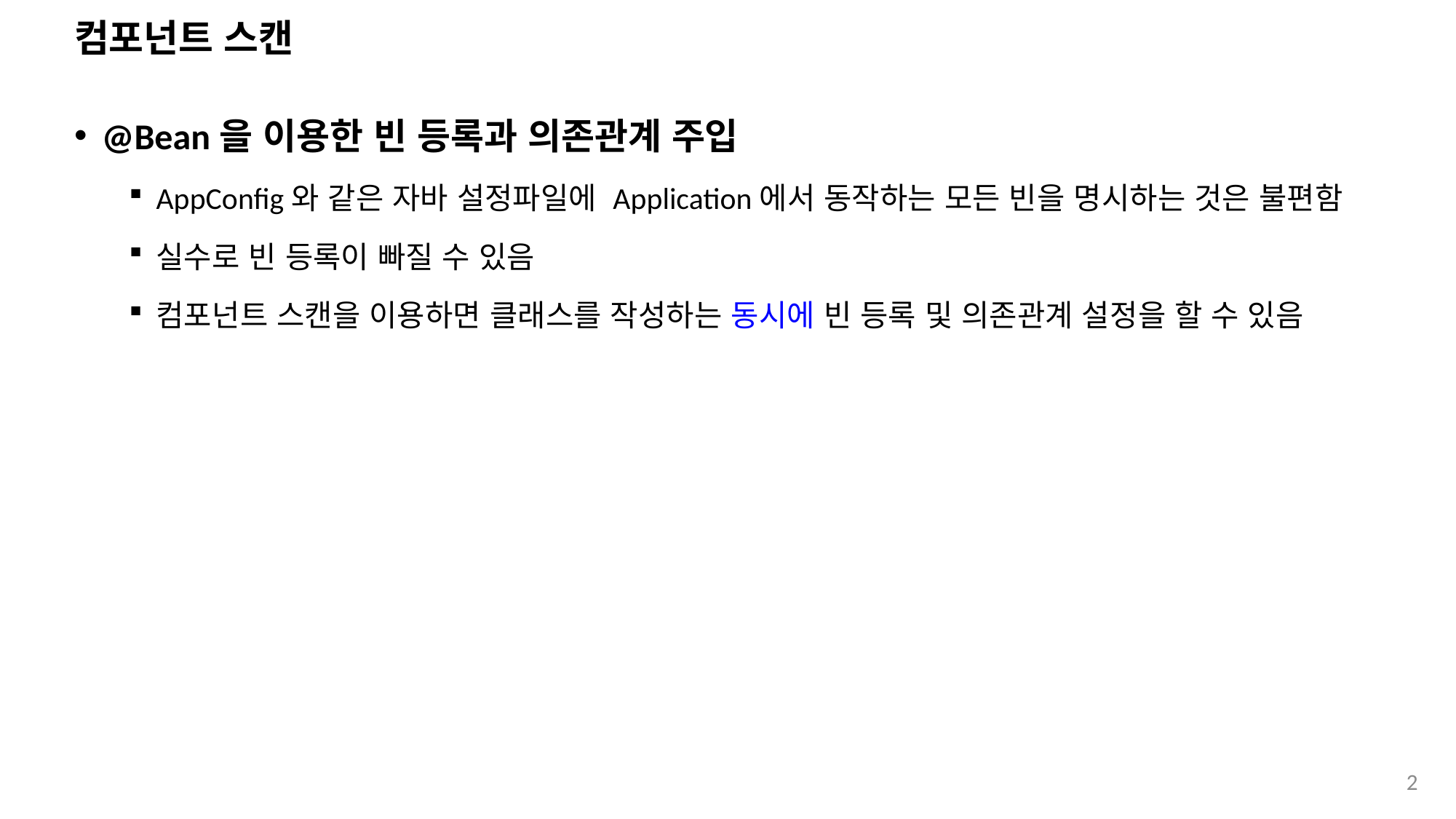

# 컴포넌트 스캔
@Bean을 이용한 빈 등록과 의존관계 주입
AppConfig와 같은 자바 설정파일에 Application에서 동작하는 모든 빈을 명시하는 것은 불편함
실수로 빈 등록이 빠질 수 있음
컴포넌트 스캔을 이용하면 클래스를 작성하는 동시에 빈 등록 및 의존관계 설정을 할 수 있음
2